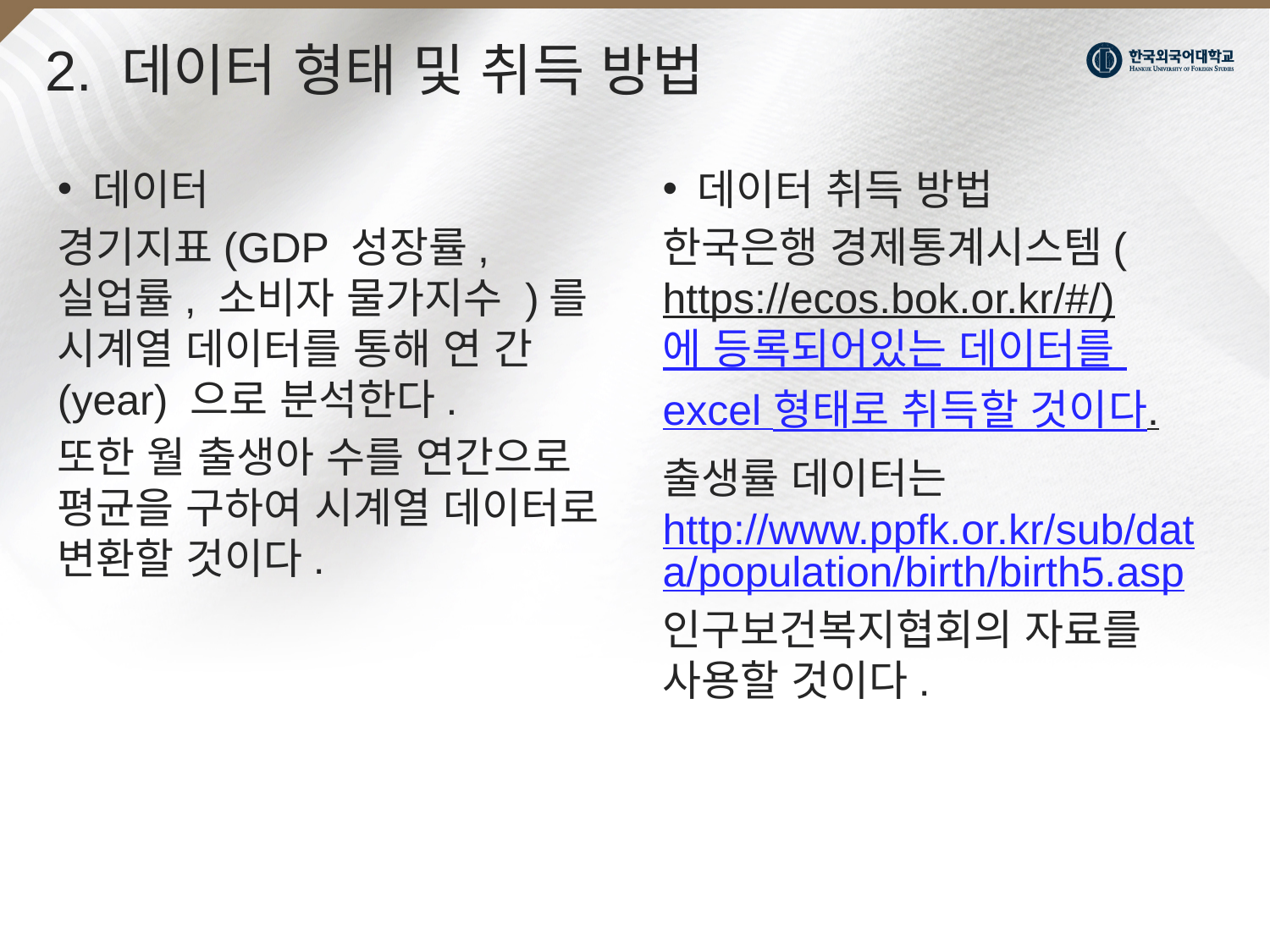

# 2. 데이터 형태 및 취득 방법
데이터 취득 방법
한국은행 경제통계시스템(https://ecos.bok.or.kr/#/) 에 등록되어있는 데이터를 excel 형태로 취득할 것이다.
출생률 데이터는 http://www.ppfk.or.kr/sub/data/population/birth/birth5.asp
인구보건복지협회의 자료를 사용할 것이다.
데이터
경기지표(GDP 성장률, 실업률, 소비자 물가지수 )를 시계열 데이터를 통해 연 간(year) 으로 분석한다.
또한 월 출생아 수를 연간으로 평균을 구하여 시계열 데이터로 변환할 것이다.